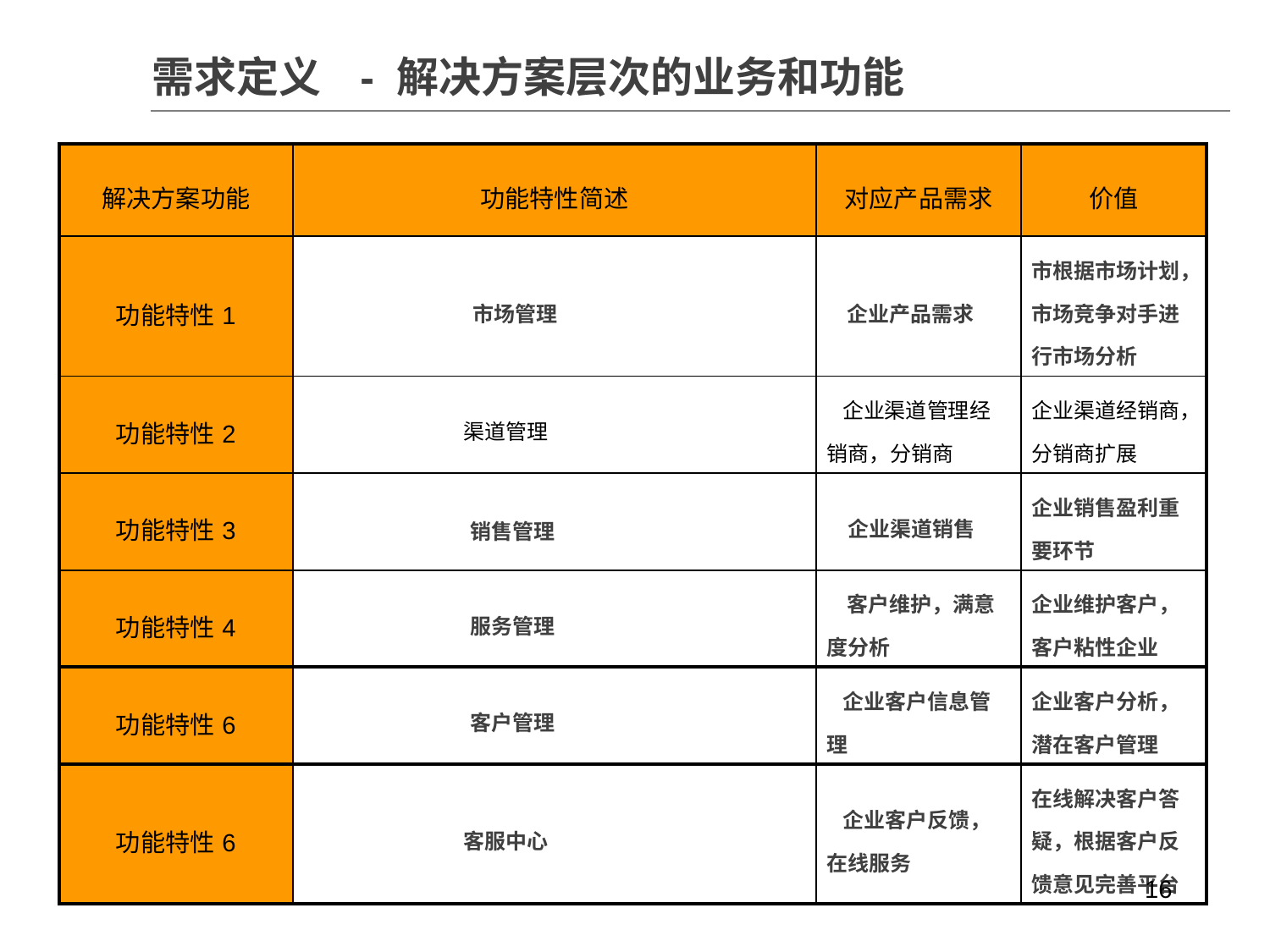

需求定义   - 解决方案层次的业务和功能
| 解决方案功能 | 功能特性简述 | 对应产品需求 | 价值 |
| --- | --- | --- | --- |
| 功能特性1 | 市场管理 | 企业产品需求 | 市根据市场计划，市场竞争对手进行市场分析 |
| 功能特性2 | 渠道管理 | 企业渠道管理经销商，分销商 | 企业渠道经销商，分销商扩展 |
| 功能特性3 | 销售管理 | 企业渠道销售 | 企业销售盈利重要环节 |
| 功能特性4 | 服务管理 | 客户维护，满意度分析 | 企业维护客户，客户粘性企业 |
| 功能特性6 | 客户管理 | 企业客户信息管理 | 企业客户分析，潜在客户管理 |
| 功能特性6 | 客服中心 | 企业客户反馈，在线服务 | 在线解决客户答疑，根据客户反馈意见完善平台 |
16